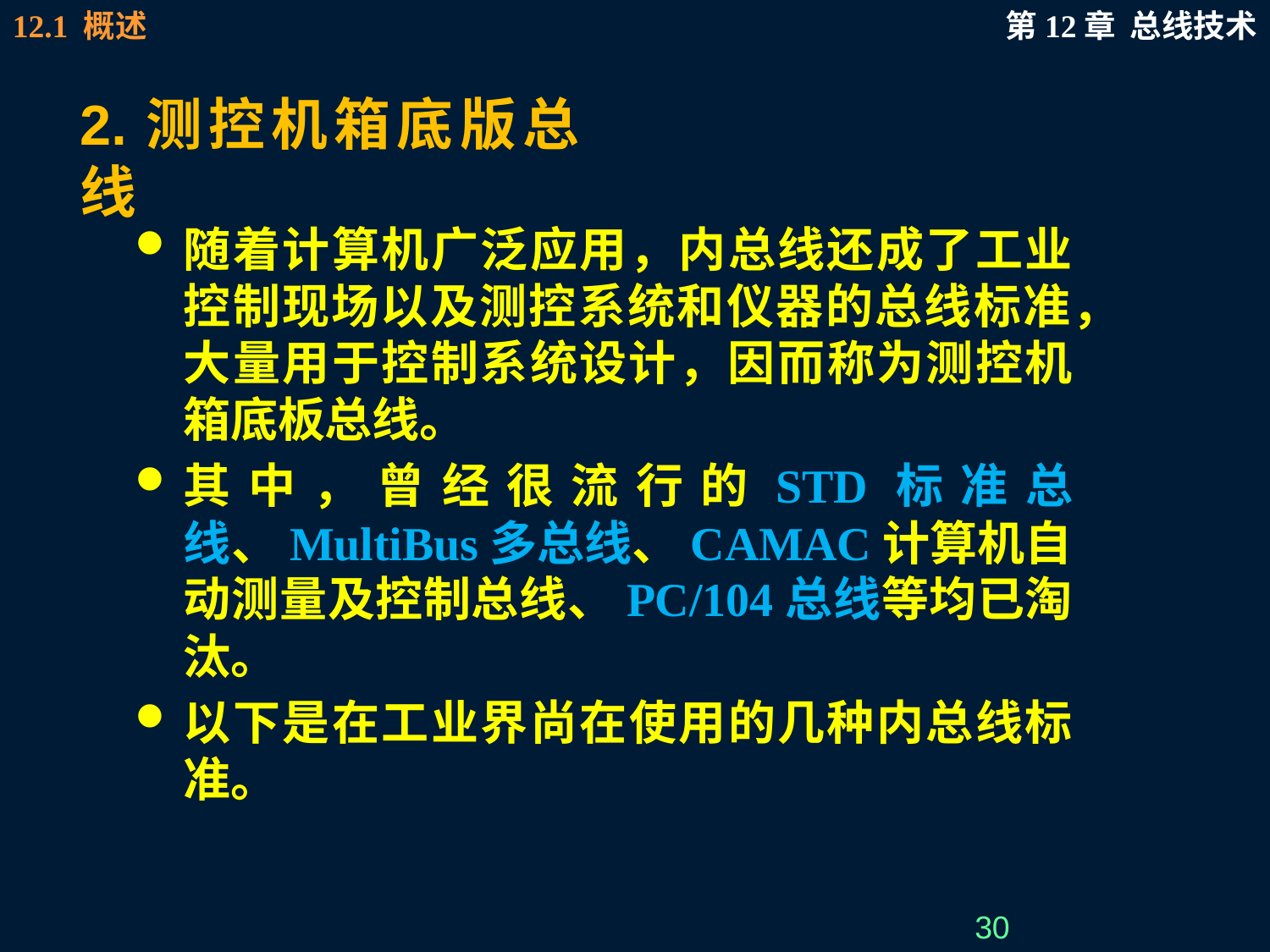

2.测控机箱底版总线
随着计算机广泛应用，内总线还成了工业控制现场以及测控系统和仪器的总线标准，大量用于控制系统设计，因而称为测控机箱底板总线。
其中，曾经很流行的STD标准总线、MultiBus多总线、CAMAC计算机自动测量及控制总线、PC/104总线等均已淘汰。
以下是在工业界尚在使用的几种内总线标准。